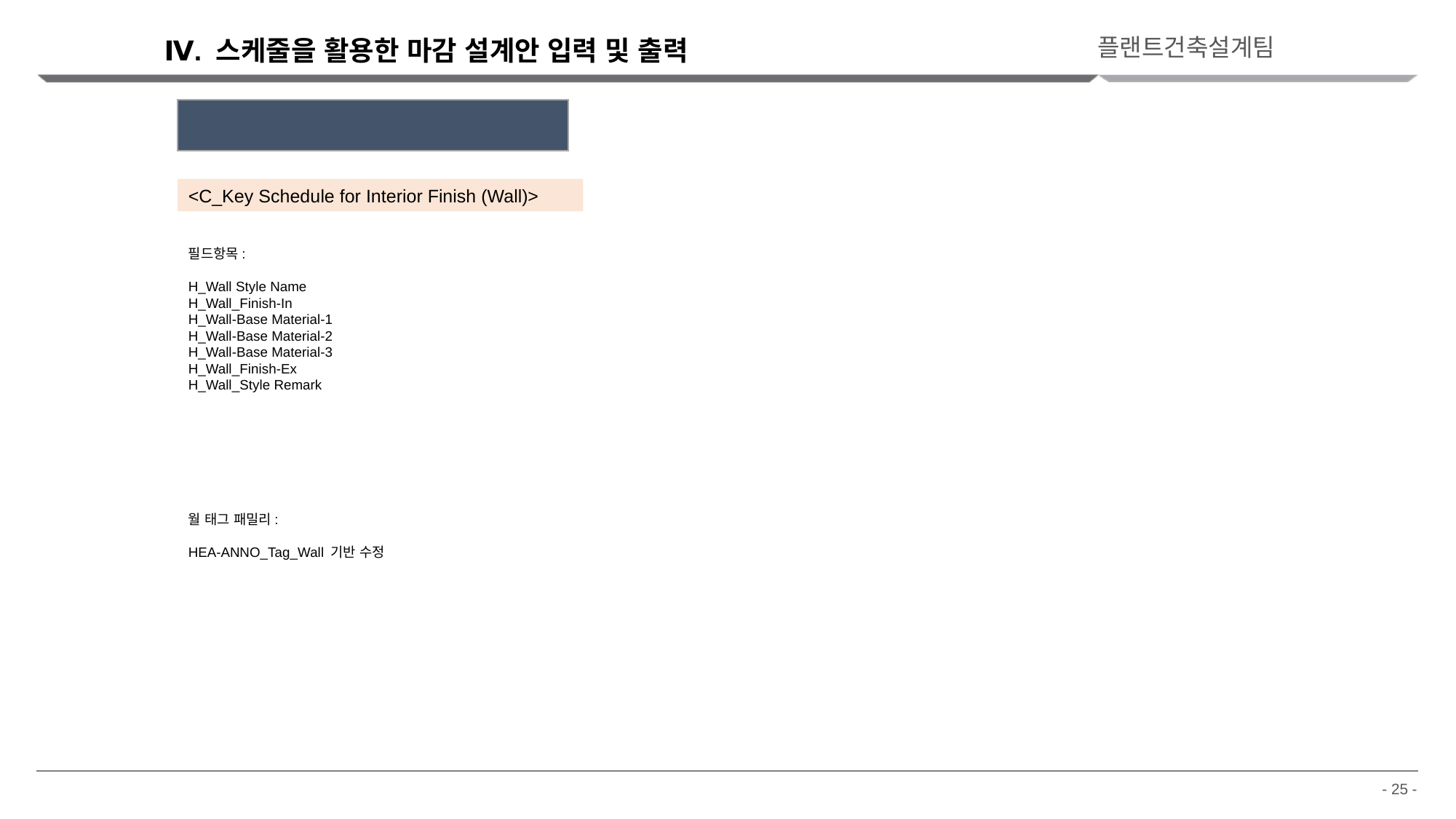

Ⅳ. 스케줄을 활용한 마감 설계안 입력 및 출력
플랜트건축설계팀
A-1. 인테리어 표준 스타일 작성 실습
<C_Key Schedule for Interior Finish (Wall)>
필드항목:

H_Wall Style Name
H_Wall_Finish-In
H_Wall-Base Material-1
H_Wall-Base Material-2
H_Wall-Base Material-3
H_Wall_Finish-Ex
H_Wall_Style Remark

월 태그 패밀리:

HEA-ANNO_Tag_Wall 기반 수정